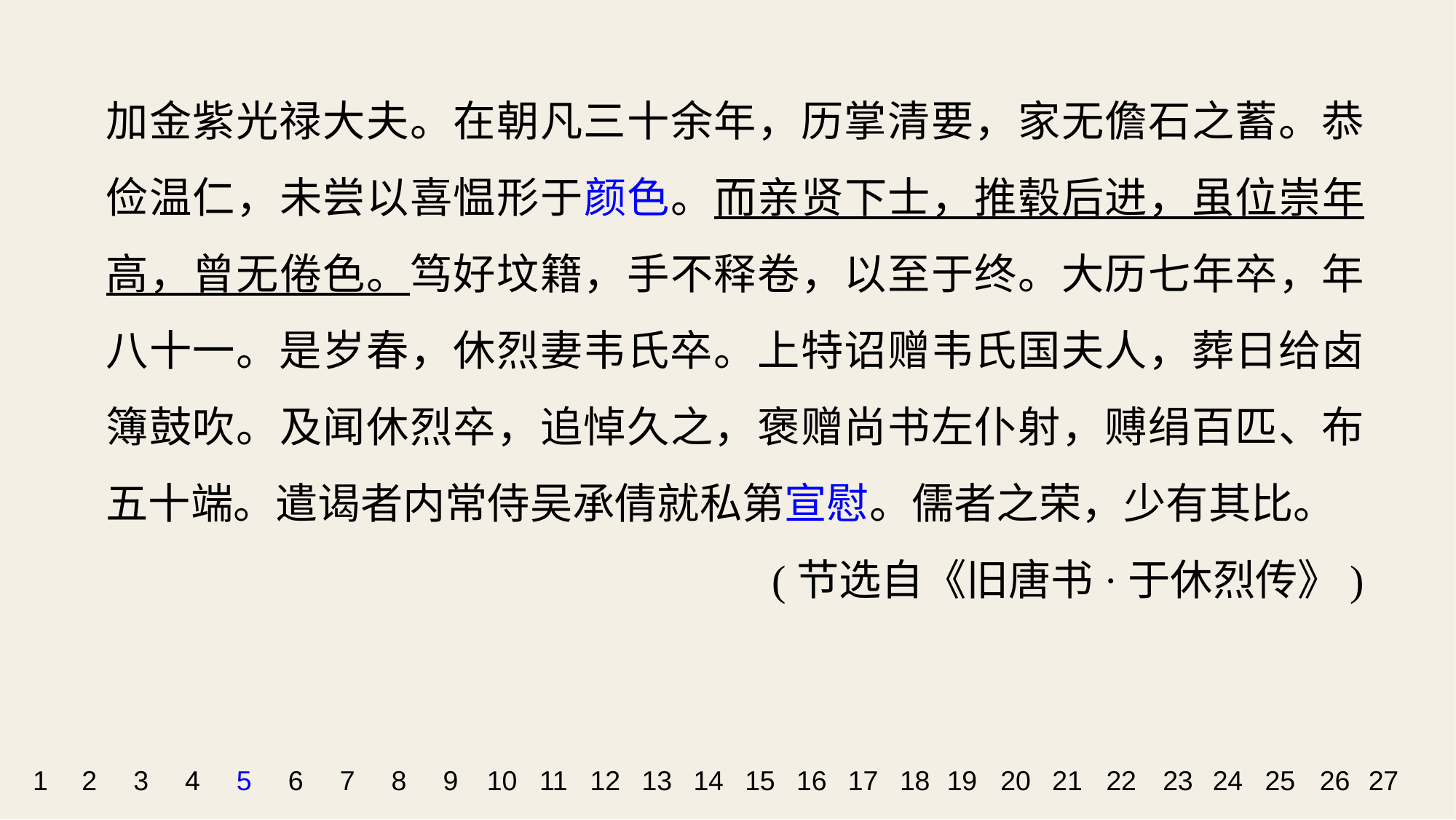

加金紫光禄大夫。在朝凡三十余年，历掌清要，家无儋石之蓄。恭俭温仁，未尝以喜愠形于颜色。而亲贤下士，推毂后进，虽位崇年高，曾无倦色。笃好坟籍，手不释卷，以至于终。大历七年卒，年八十一。是岁春，休烈妻韦氏卒。上特诏赠韦氏国夫人，葬日给卤簿鼓吹。及闻休烈卒，追悼久之，褒赠尚书左仆射，赙绢百匹、布五十端。遣谒者内常侍吴承倩就私第宣慰。儒者之荣，少有其比。
(节选自《旧唐书·于休烈传》)
1
2
3
4
5
6
7
8
9
10
11
12
13
14
15
16
17
18
19
20
21
22
23
24
25
26
27